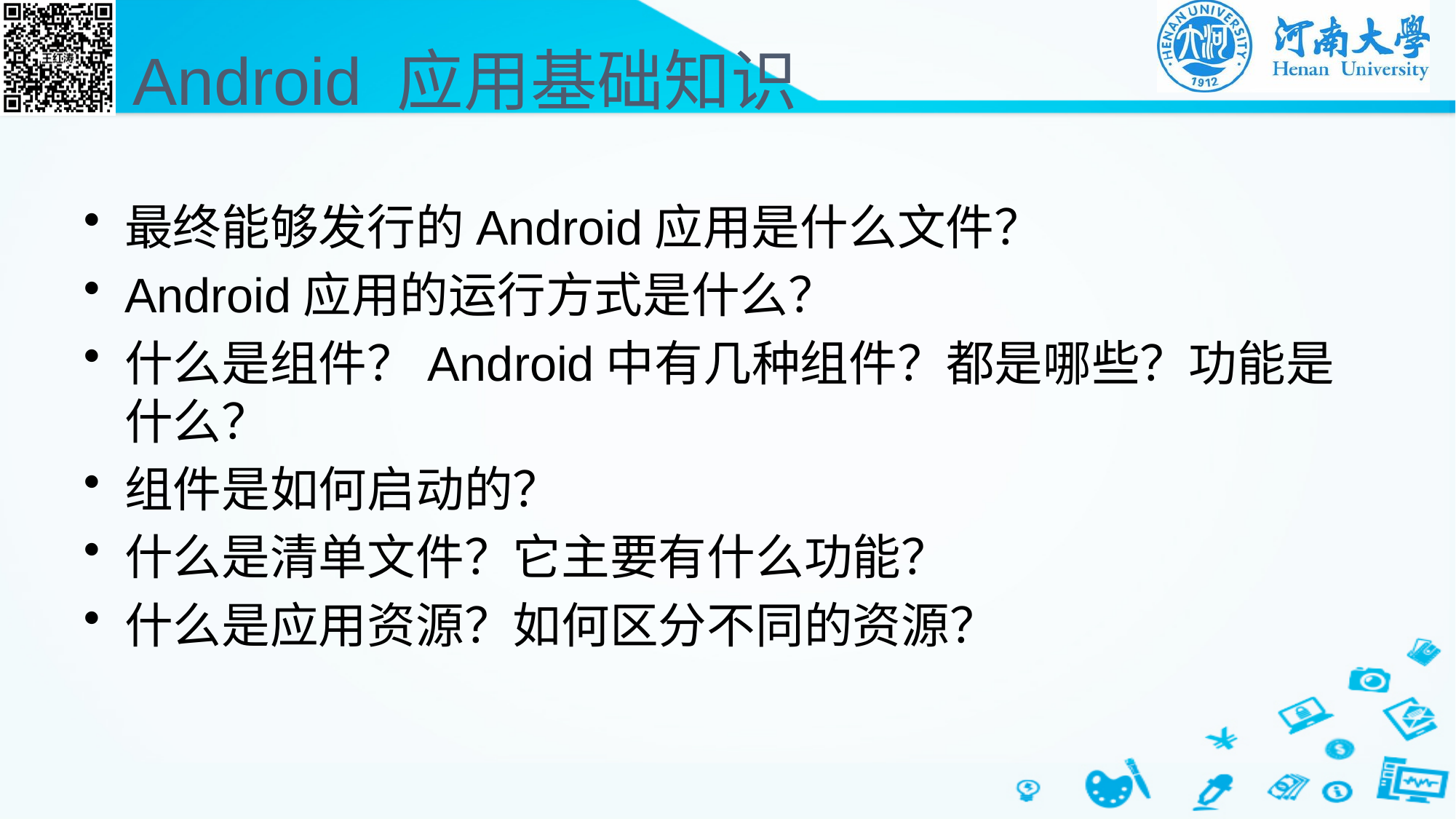

# Android 应用基础知识
最终能够发行的Android应用是什么文件？
Android应用的运行方式是什么？
什么是组件？Android中有几种组件？都是哪些？功能是什么？
组件是如何启动的？
什么是清单文件？它主要有什么功能？
什么是应用资源？如何区分不同的资源？